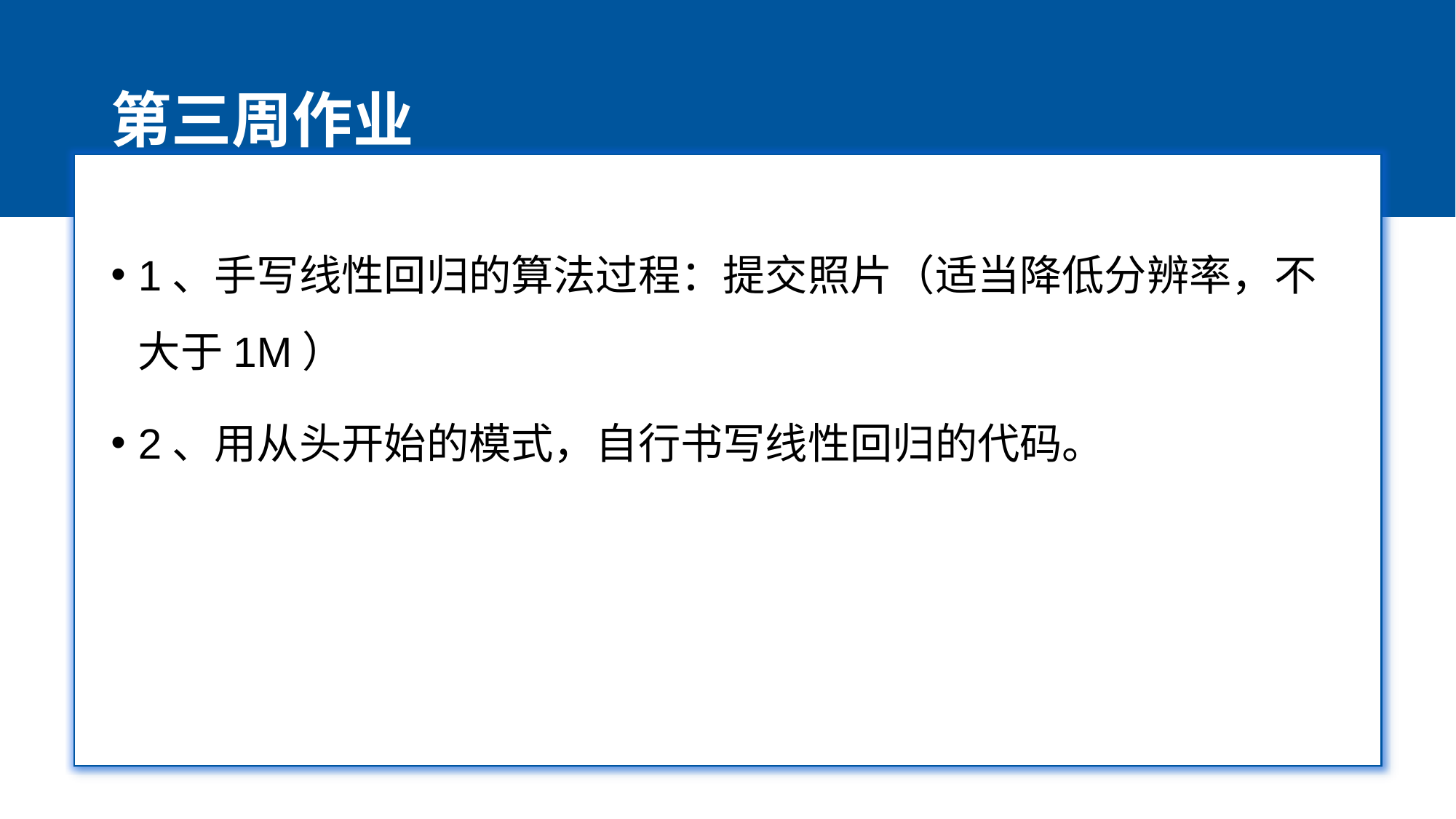

# 第三周作业
1、手写线性回归的算法过程：提交照片（适当降低分辨率，不大于1M）
2、用从头开始的模式，自行书写线性回归的代码。